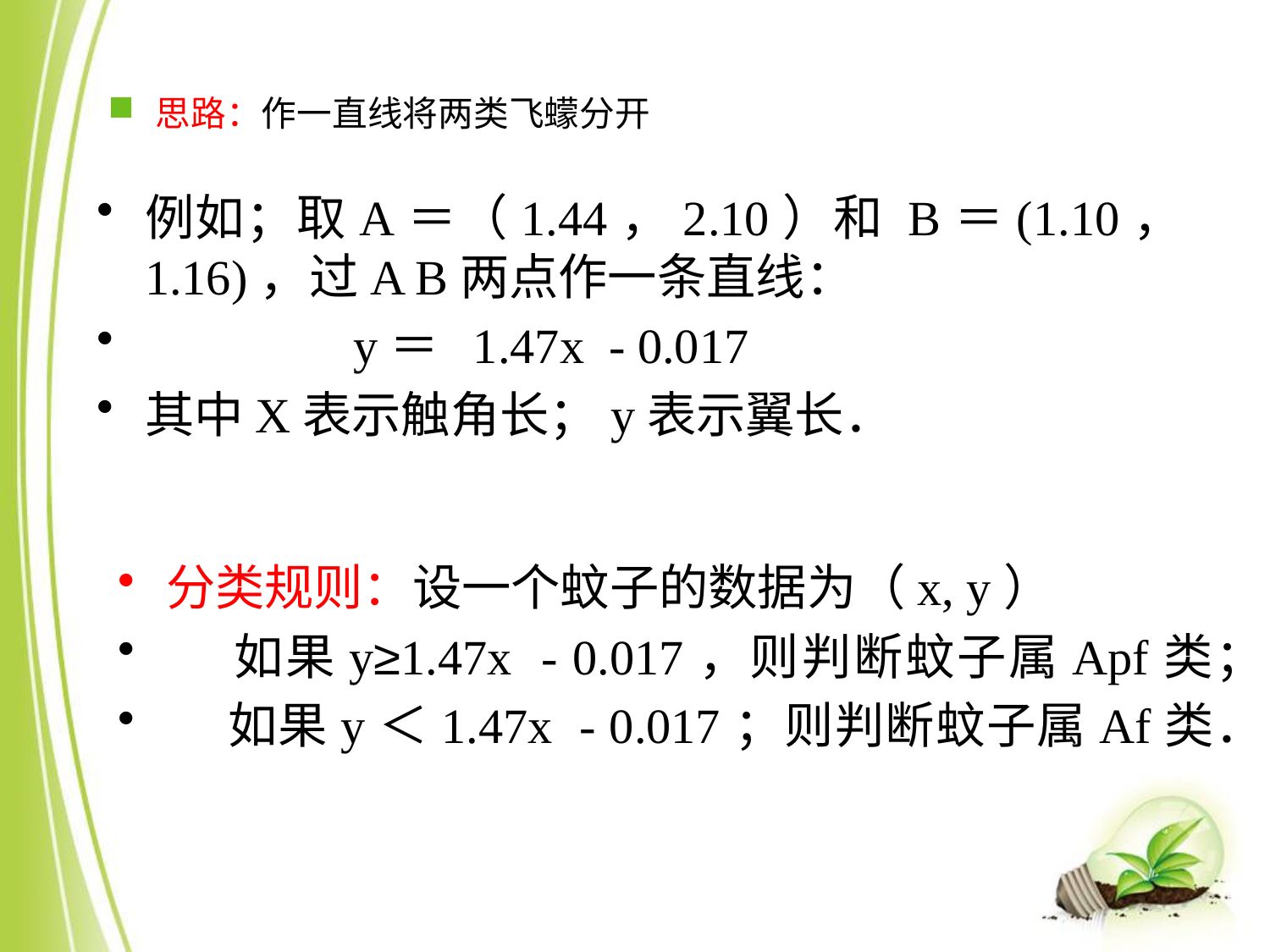

思路：作一直线将两类飞蠓分开
例如；取A＝（1.44，2.10）和 B＝(1.10，1.16)，过A B两点作一条直线：
                 y＝  1.47x  - 0.017
其中X表示触角长；y表示翼长．
分类规则：设一个蚊子的数据为（x, y）
    如果y≥1.47x  - 0.017，则判断蚊子属Apf类；
    如果y＜1.47x  - 0.017；则判断蚊子属Af类．